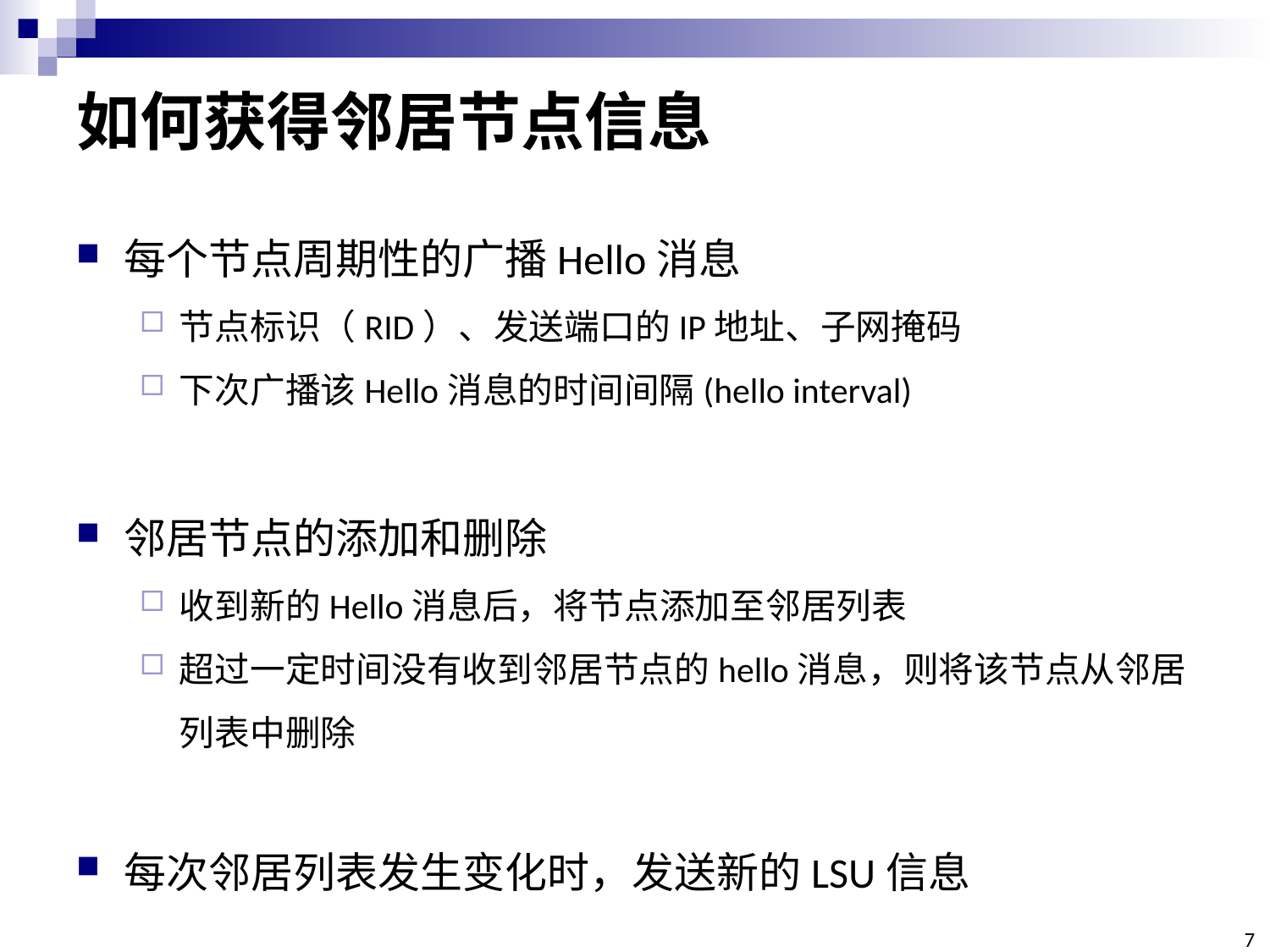

# 如何获得邻居节点信息
每个节点周期性的广播Hello消息
节点标识（RID）、发送端口的IP地址、子网掩码
下次广播该Hello消息的时间间隔(hello interval)

邻居节点的添加和删除
收到新的Hello消息后，将节点添加至邻居列表
超过一定时间没有收到邻居节点的hello消息，则将该节点从邻居列表中删除

每次邻居列表发生变化时，发送新的LSU信息
7